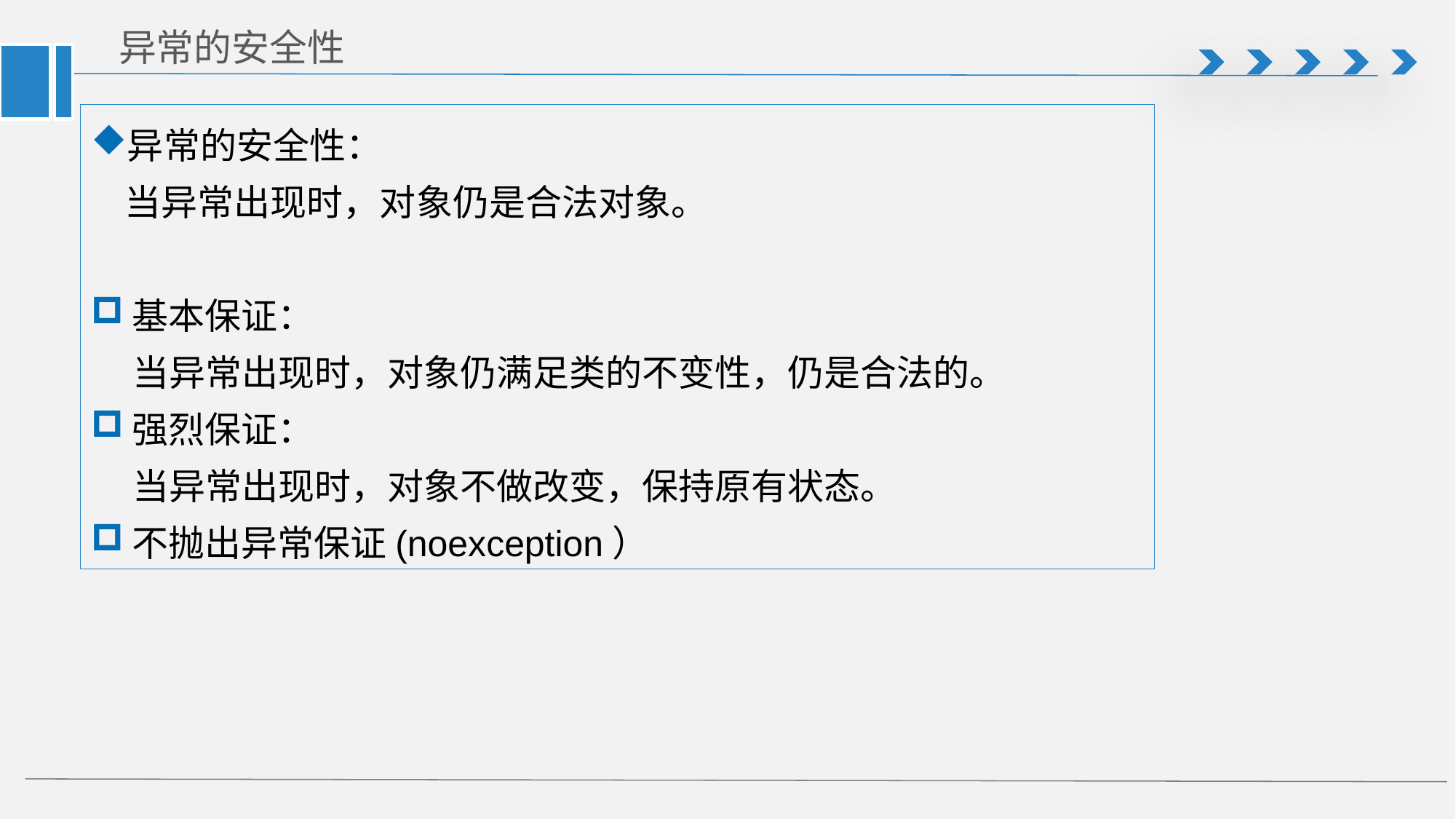

# 异常的安全性
异常的安全性：
当异常出现时，对象仍是合法对象。

基本保证：
    当异常出现时，对象仍满足类的不变性，仍是合法的。
强烈保证：
    当异常出现时，对象不做改变，保持原有状态。
不抛出异常保证(noexception）